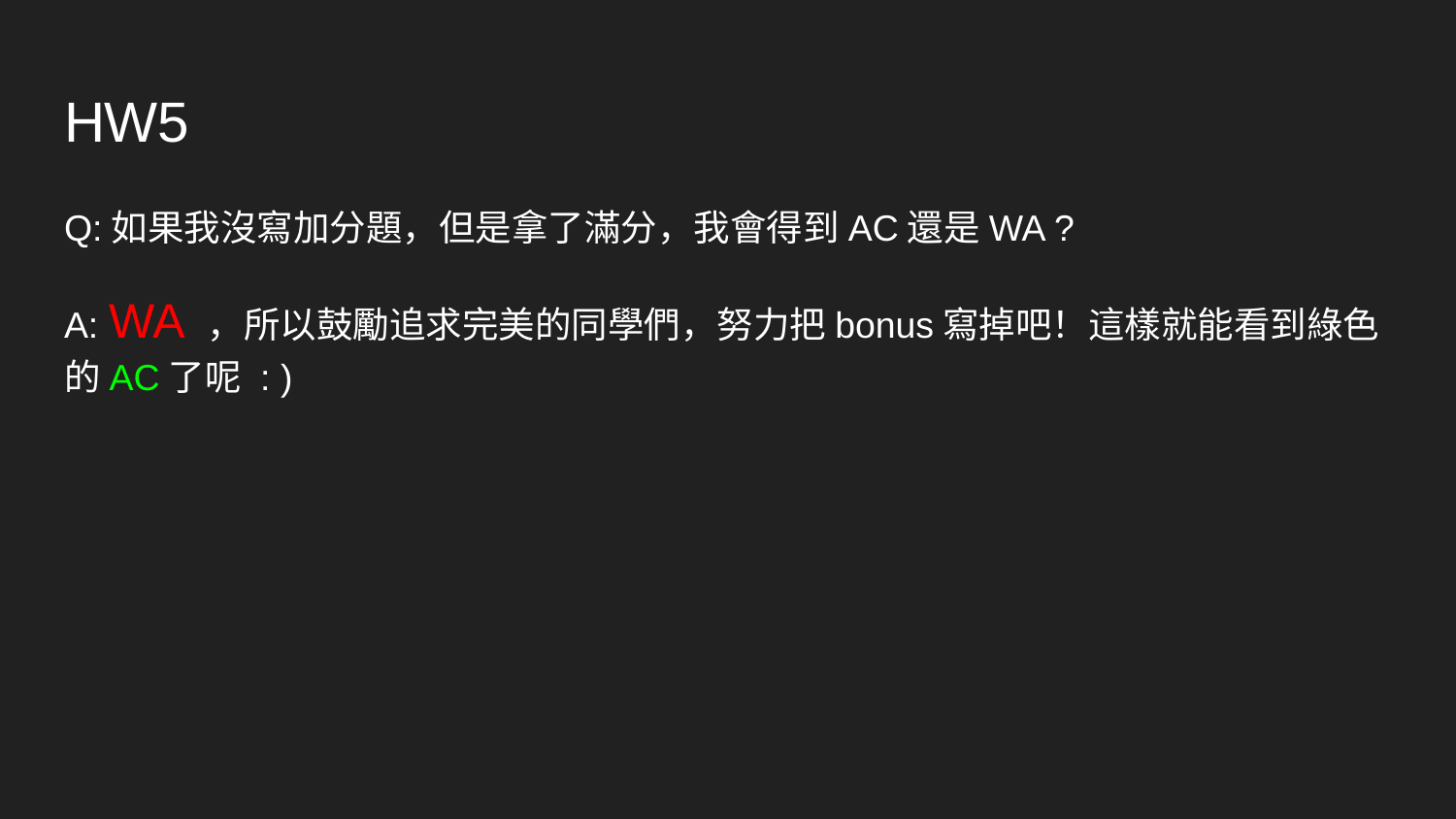

# HW5
Q:如果我沒寫加分題，但是拿了滿分，我會得到AC還是WA ?
A: WA ，所以鼓勵追求完美的同學們，努力把bonus寫掉吧！這樣就能看到綠色的AC了呢 : )